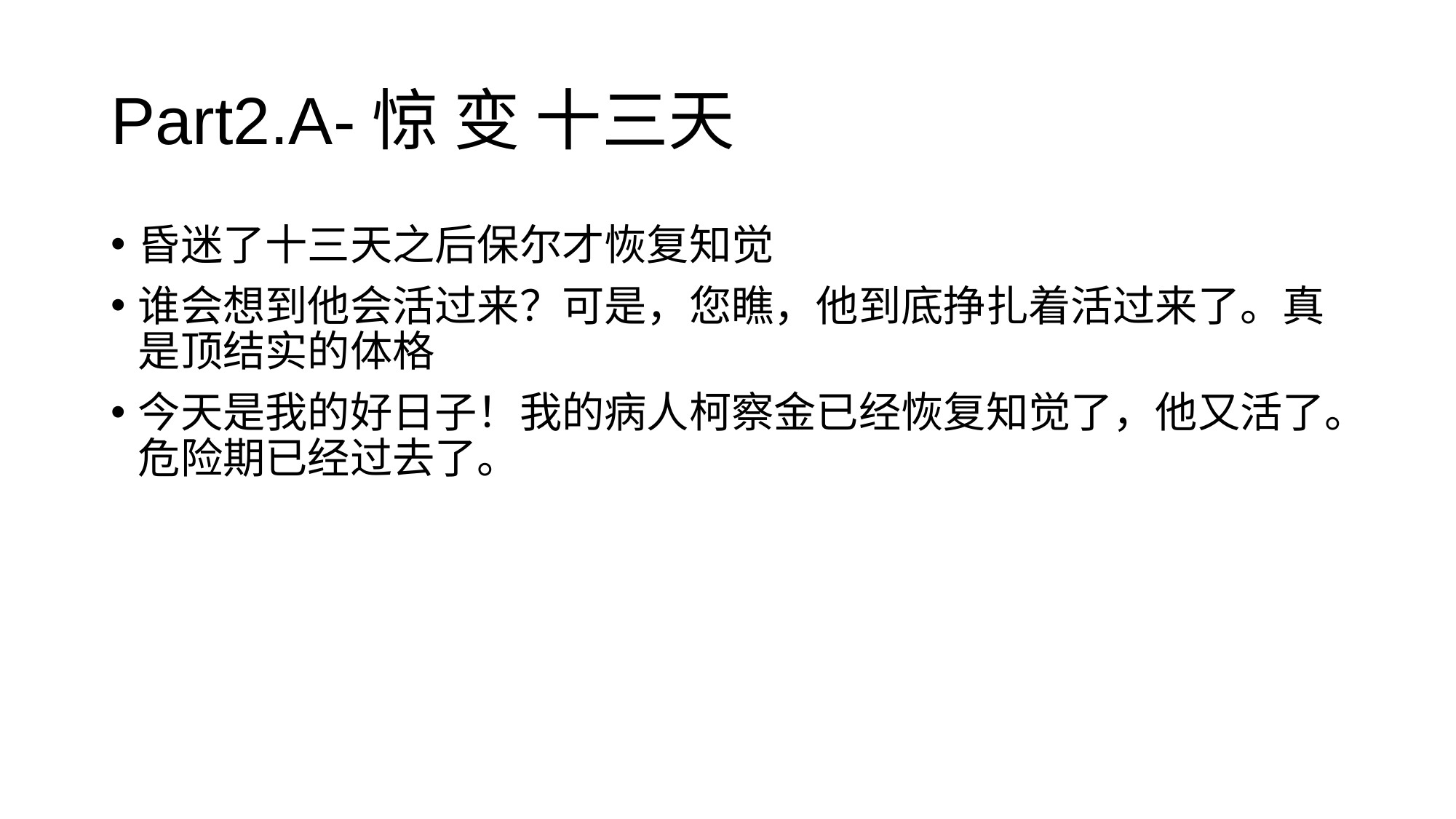

# Part2.A-惊 变 十三天
昏迷了十三天之后保尔才恢复知觉
谁会想到他会活过来？可是，您瞧，他到底挣扎着活过来了。真是顶结实的体格
今天是我的好日子！我的病人柯察金已经恢复知觉了，他又活了。危险期已经过去了。